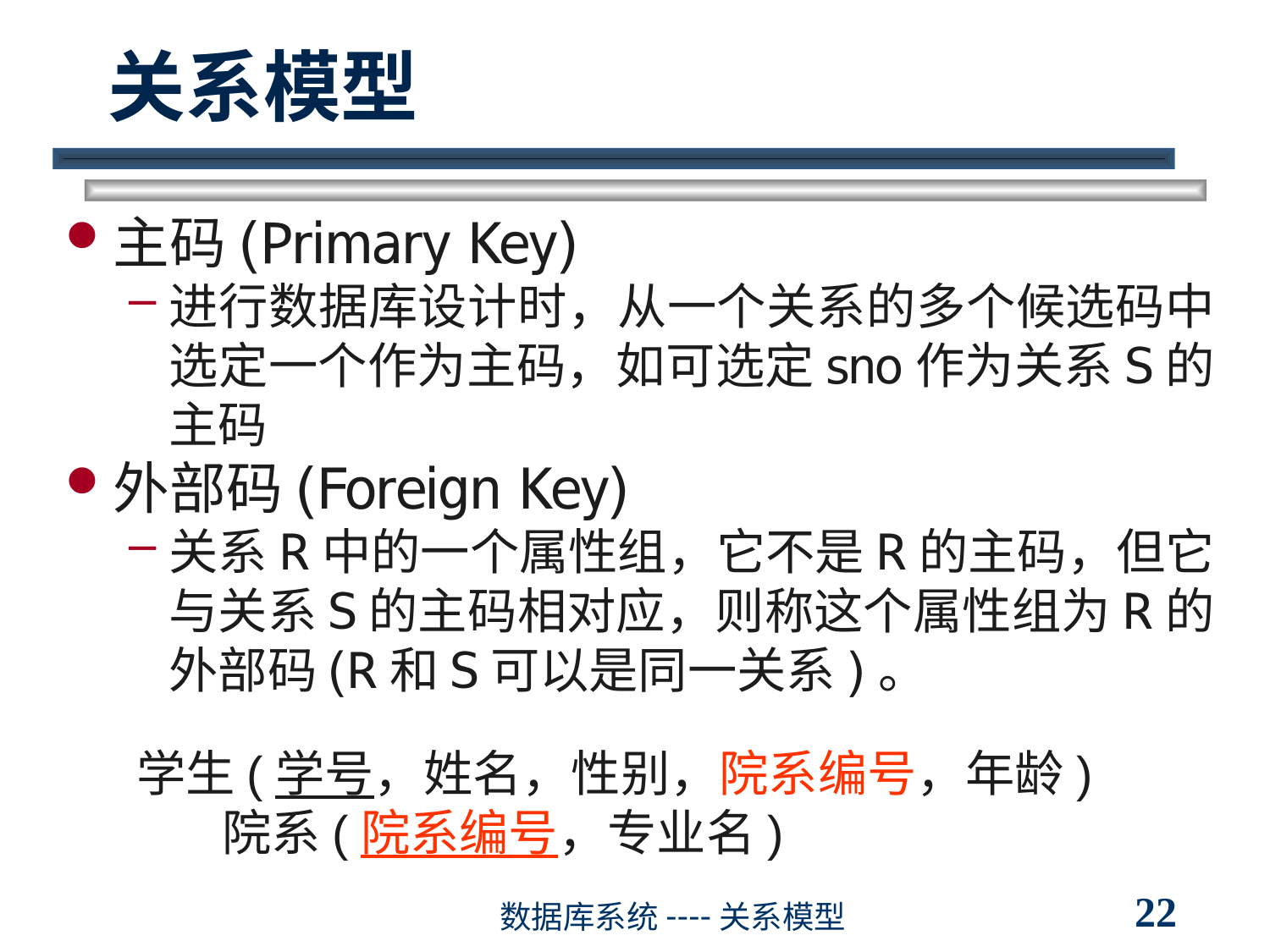

# 关系模型
主码(Primary Key)
进行数据库设计时，从一个关系的多个候选码中选定一个作为主码，如可选定sno作为关系S的主码
外部码(Foreign Key)
关系R中的一个属性组，它不是R的主码，但它与关系S的主码相对应，则称这个属性组为R的外部码(R和S可以是同一关系)。
　学生(学号，姓名，性别，院系编号，年龄)
　  院系(院系编号，专业名)
22
数据库系统----关系模型